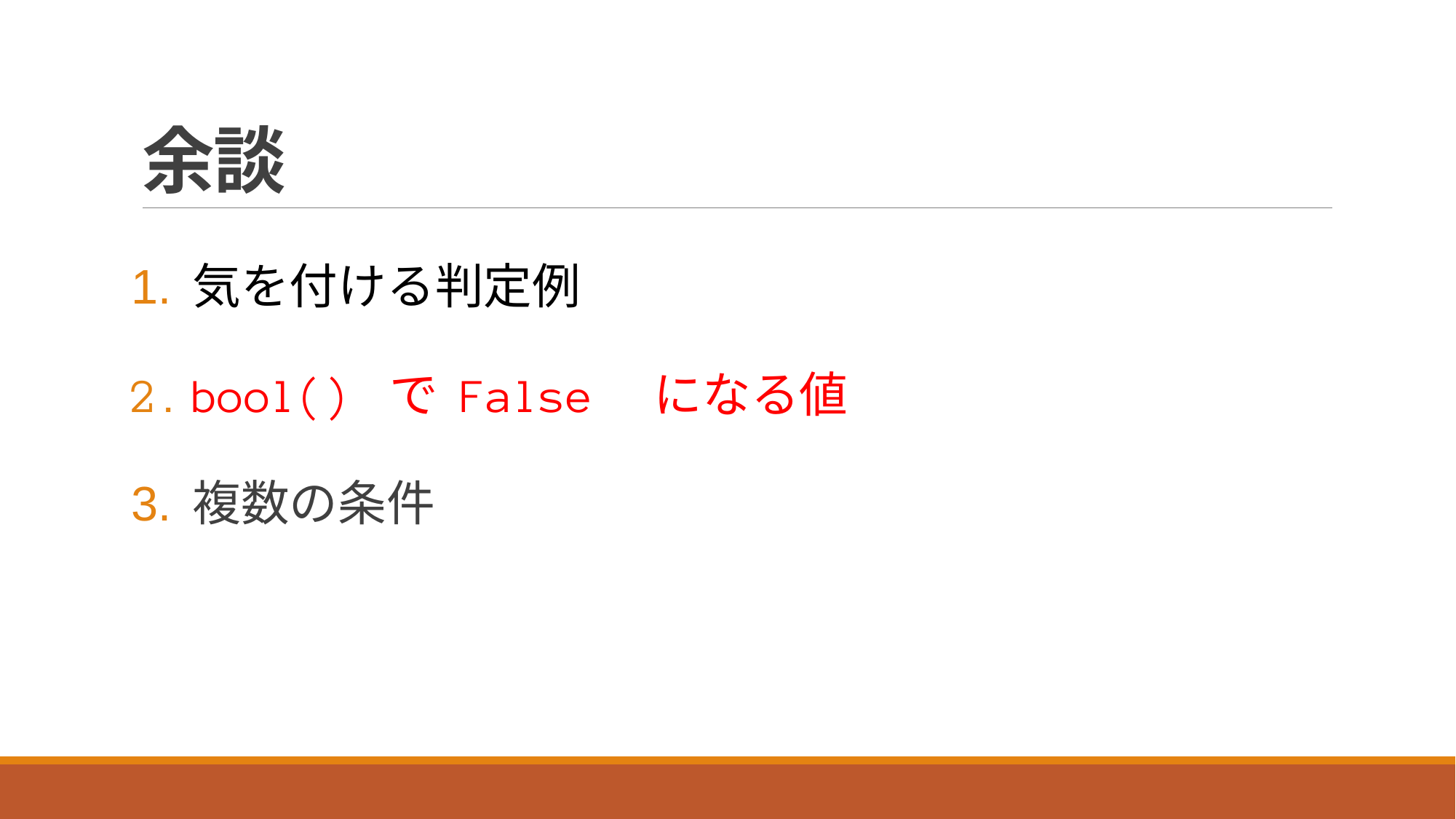

# 余談
気を付ける判定例
bool() で False　になる値
複数の条件